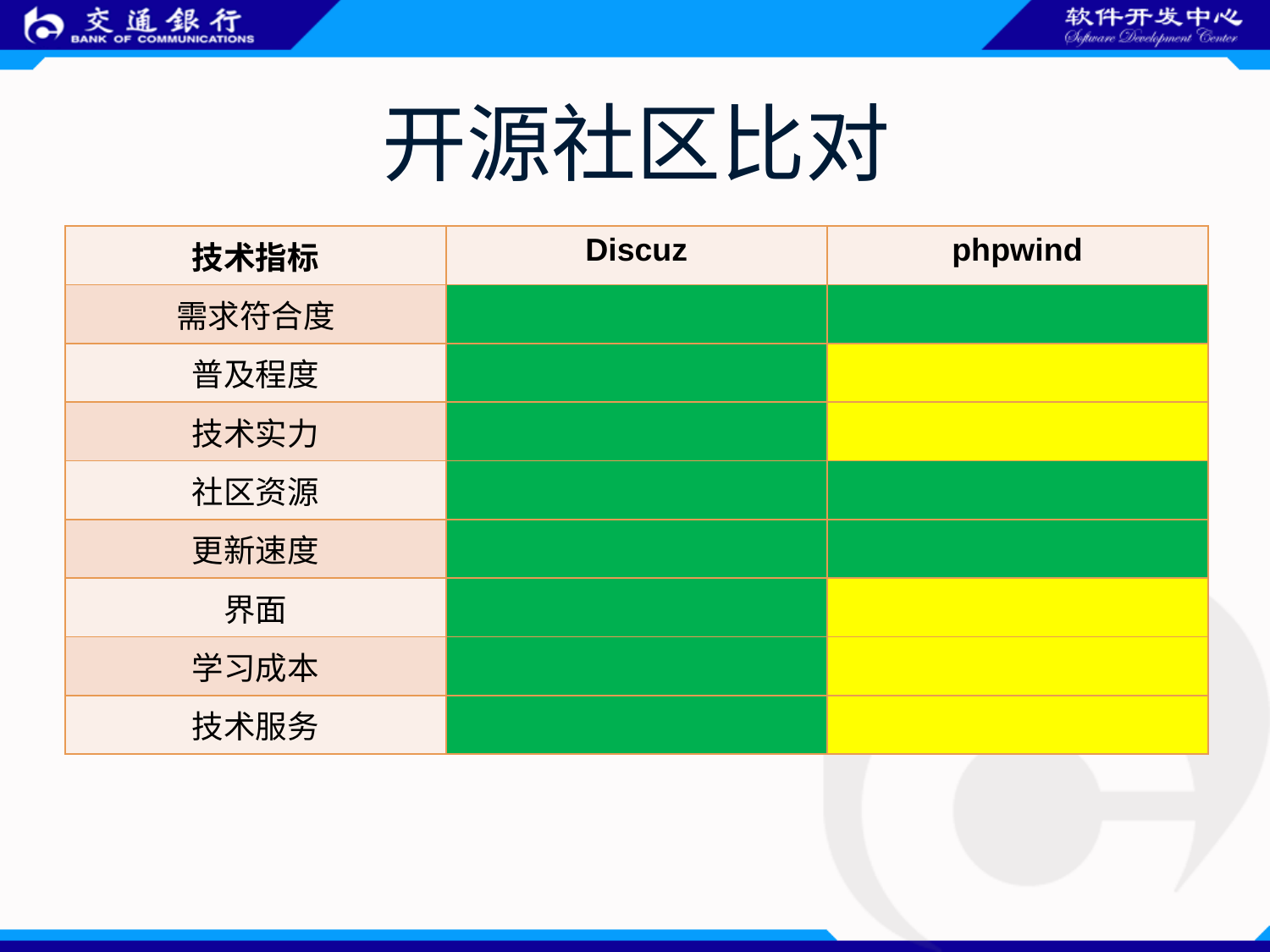

# 开源社区比对
| 技术指标 | Discuz | phpwind |
| --- | --- | --- |
| 需求符合度 |  |  |
| 普及程度 |  |  |
| 技术实力 |  |  |
| 社区资源 |  |  |
| 更新速度 |  |  |
| 界面 |  |  |
| 学习成本 |  |  |
| 技术服务 |  |  |